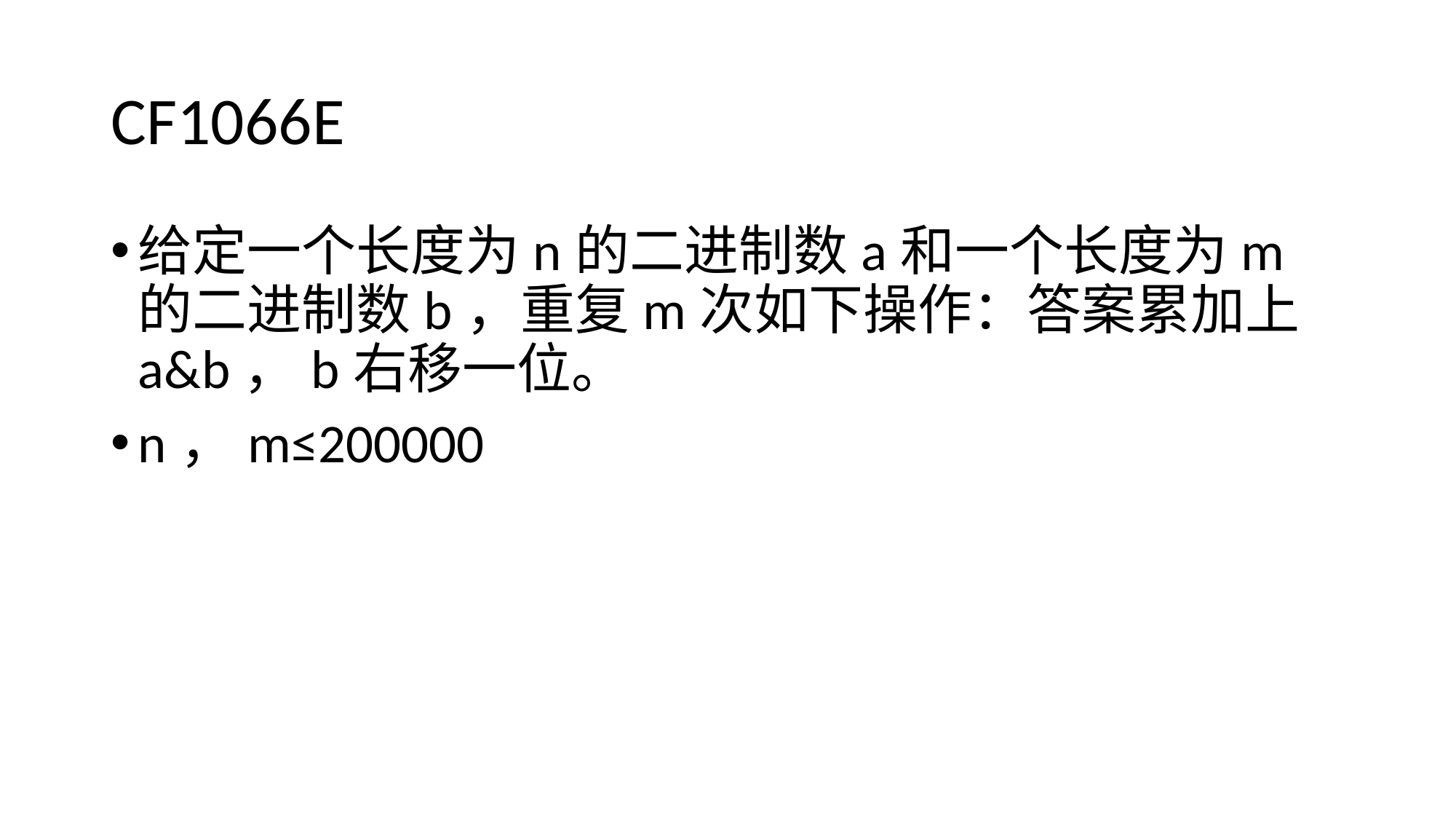

# CF1066E
给定一个长度为n的二进制数a和一个长度为m的二进制数b，重复m次如下操作：答案累加上a&b，b右移一位。
n，m≤200000